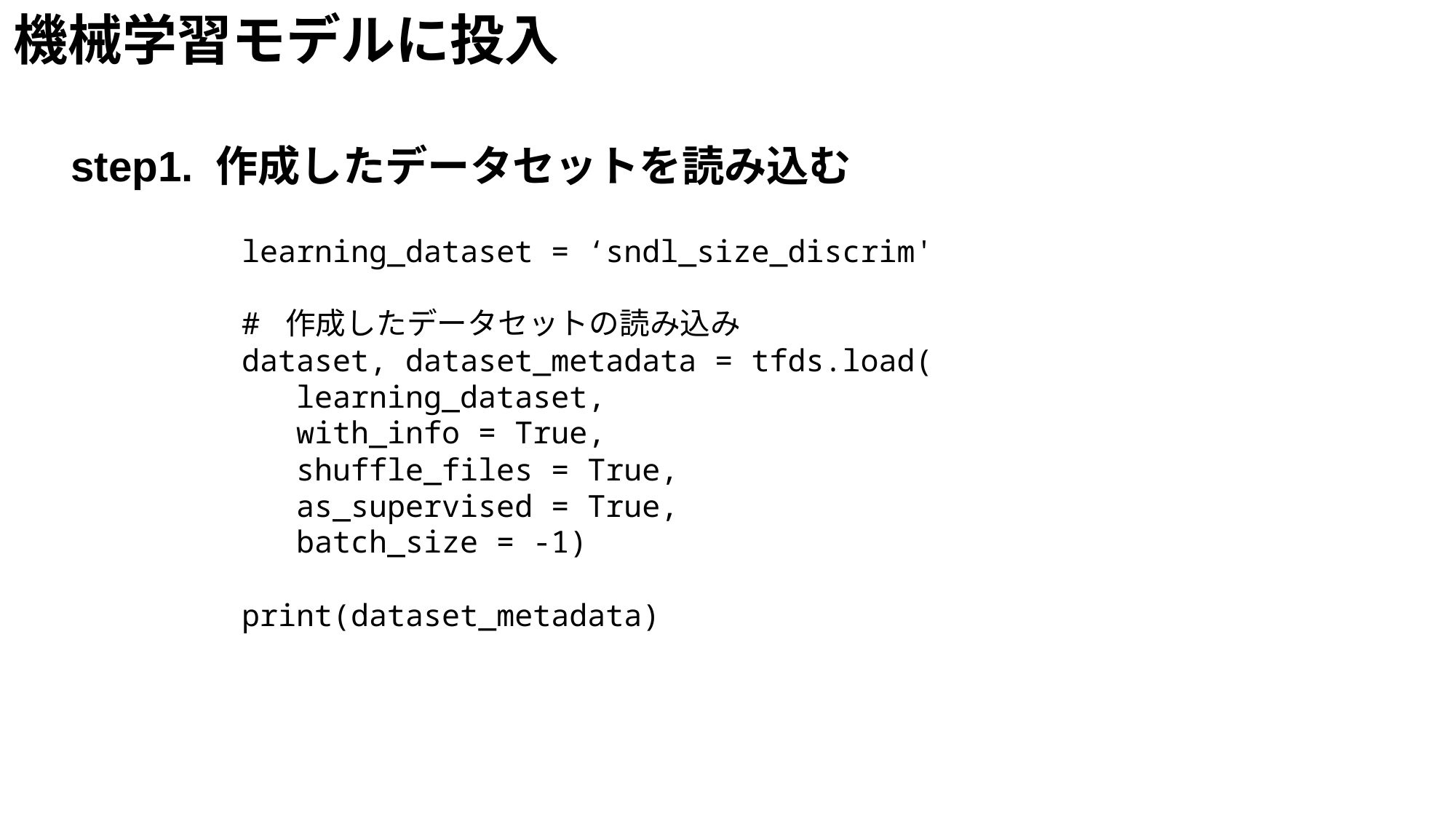

機械学習モデルに投入
step1. 作成したデータセットを読み込む
learning_dataset = ‘sndl_size_discrim'
# 作成したデータセットの読み込み
dataset, dataset_metadata = tfds.load(
learning_dataset,
with_info = True,
shuffle_files = True,
as_supervised = True,
batch_size = -1)
print(dataset_metadata)